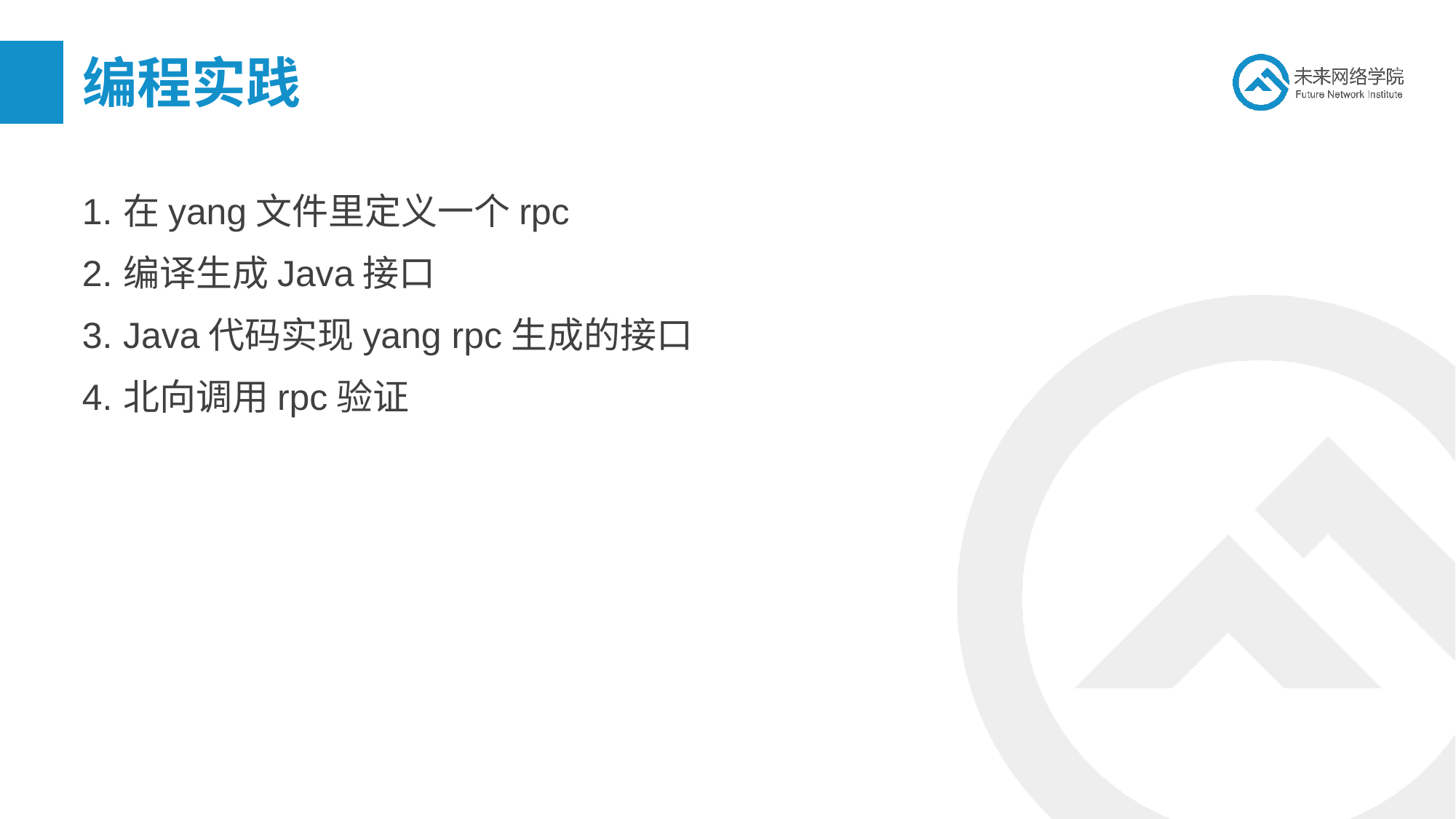

编程实践
在yang文件里定义一个rpc
编译生成Java接口
Java代码实现yang rpc生成的接口
北向调用rpc验证